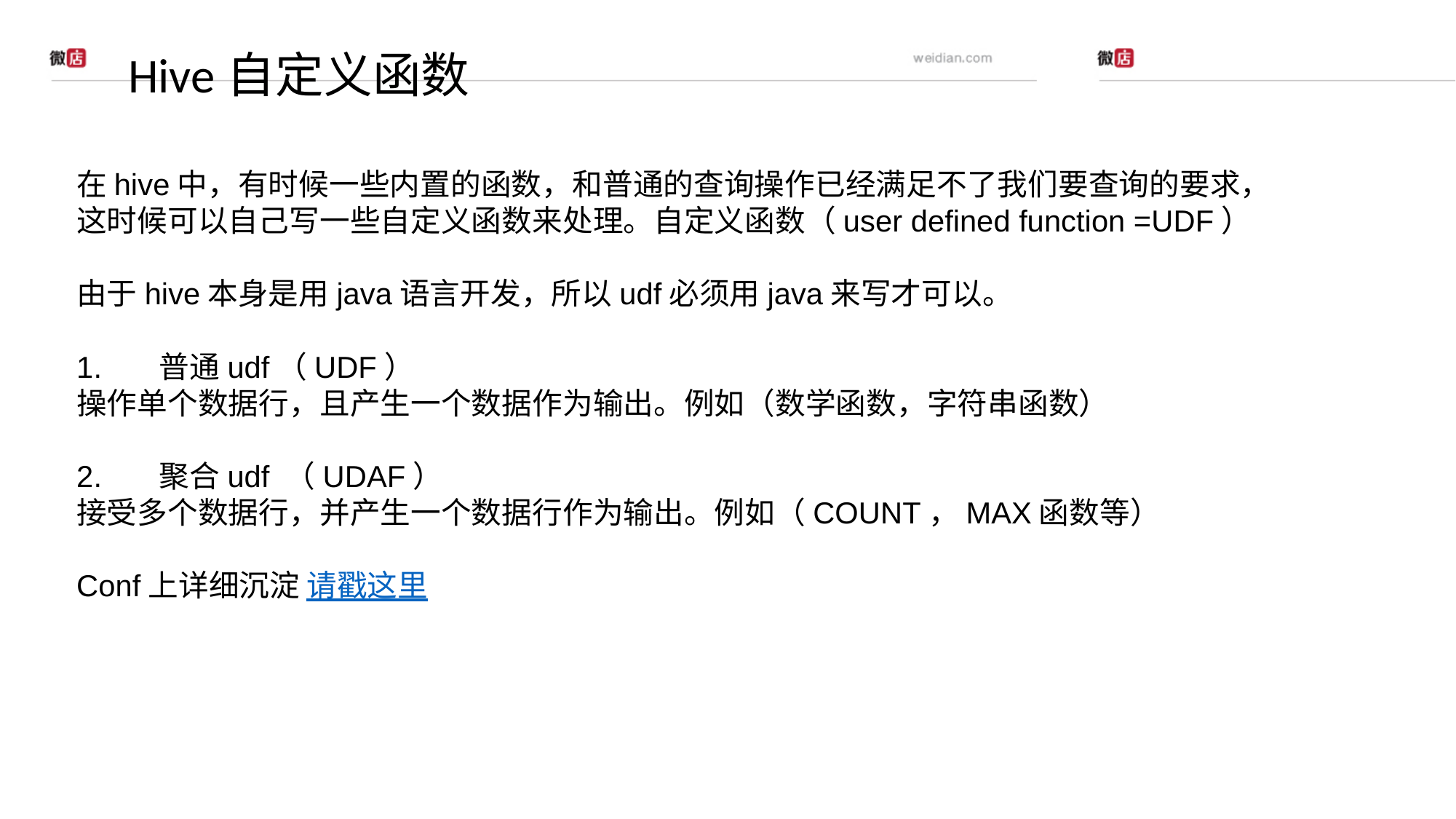

# Hive自定义函数
在hive中，有时候一些内置的函数，和普通的查询操作已经满足不了我们要查询的要求，这时候可以自己写一些自定义函数来处理。自定义函数（user defined function =UDF）

由于hive本身是用java语言开发，所以udf必须用java来写才可以。

1.      普通udf（UDF）
操作单个数据行，且产生一个数据作为输出。例如（数学函数，字符串函数）

2.      聚合udf （UDAF）
接受多个数据行，并产生一个数据行作为输出。例如（COUNT，MAX函数等）

Conf上详细沉淀 请戳这里